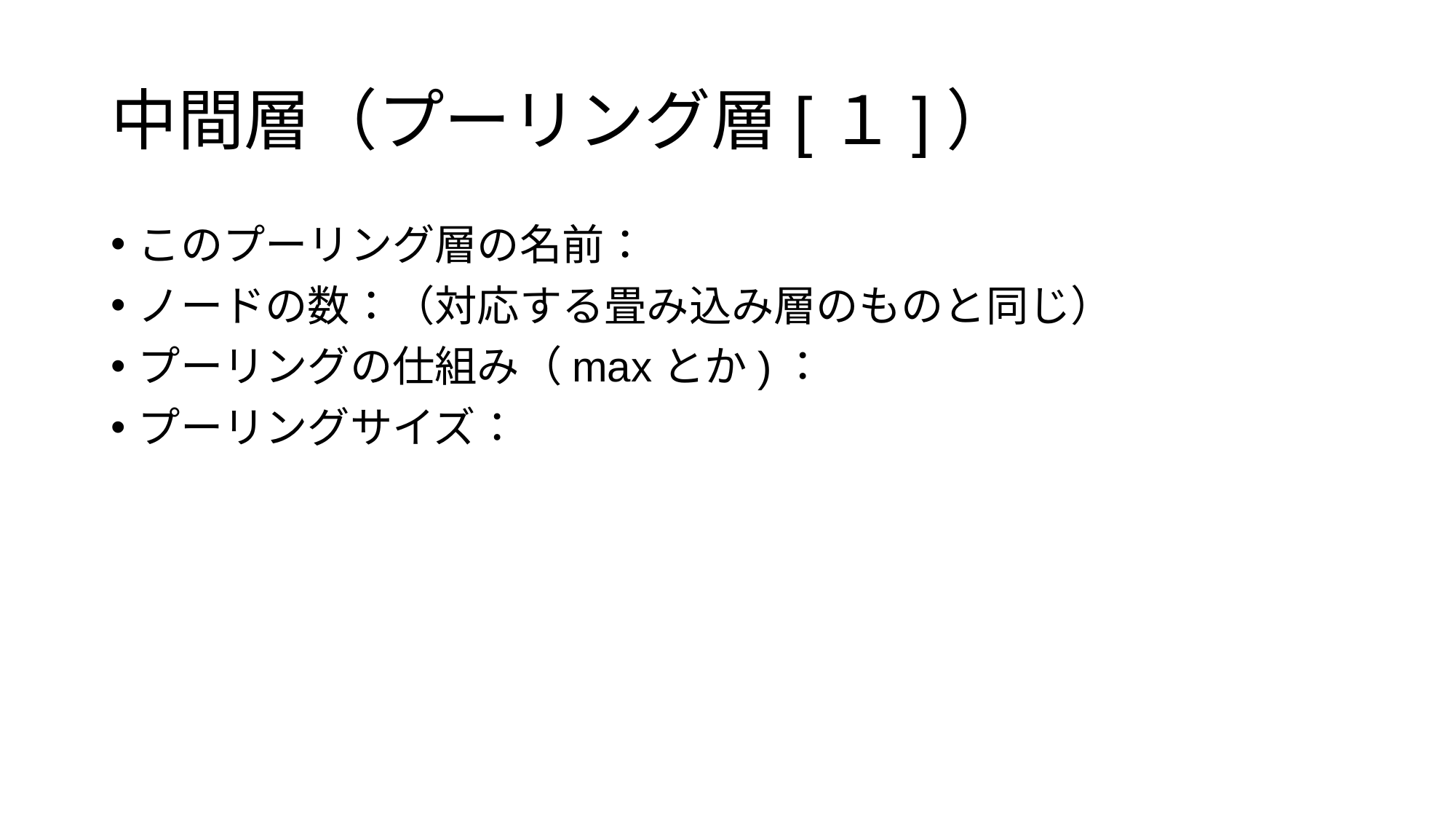

# 中間層（プーリング層[１]）
このプーリング層の名前：
ノードの数：（対応する畳み込み層のものと同じ）
プーリングの仕組み（maxとか)：
プーリングサイズ：